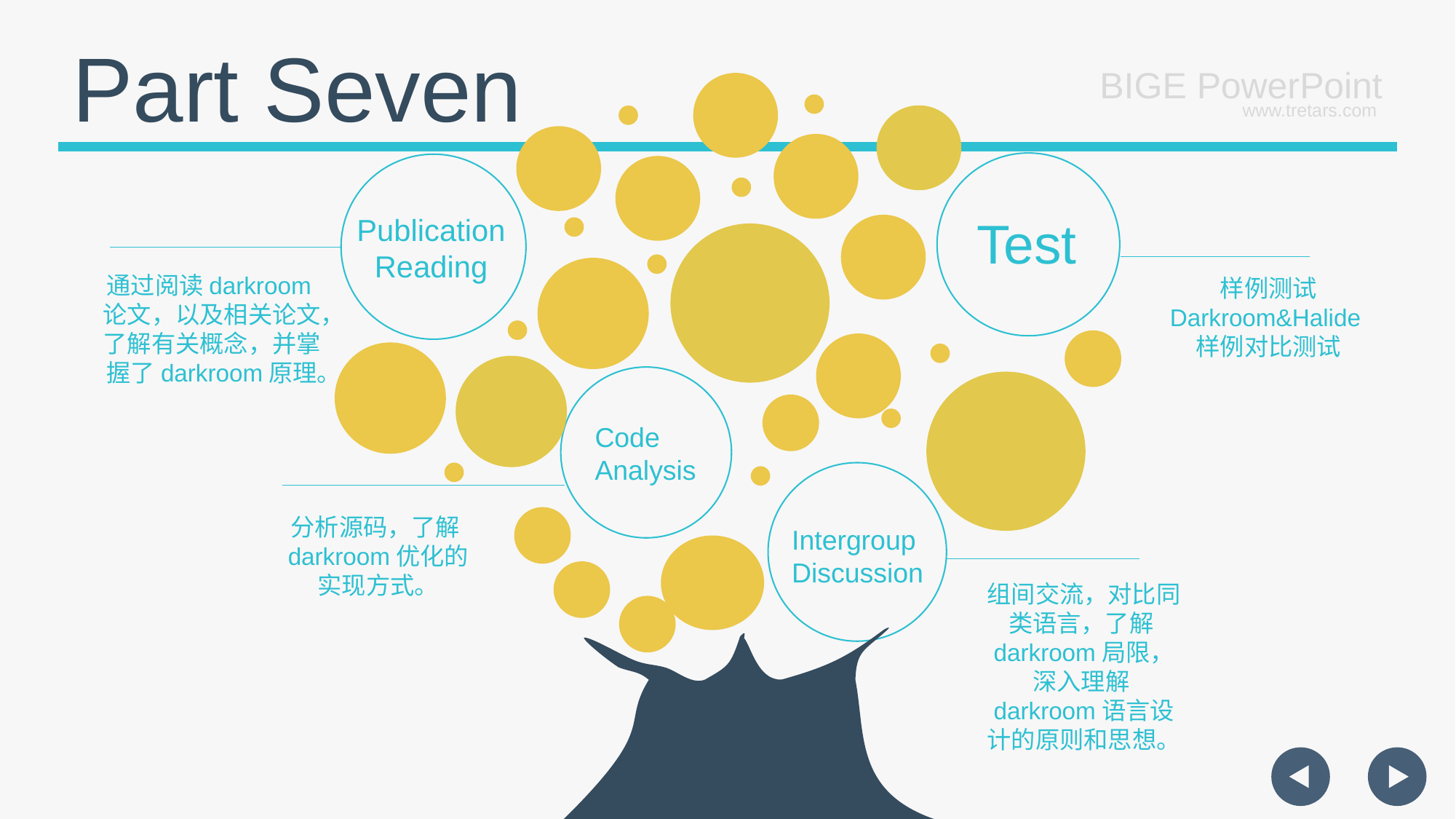

Part Seven
BIGE PowerPoint

www.tretars.com

Test
Publication
Reading

通过阅读darkroom论文，以及相关论文，了解有关概念，并掌握了darkroom原理。
样例测试
Darkroom&Halide样例对比测试

Code
Analysis

分析源码，了解darkroom优化的实现方式。

Intergroup
Discussion

组间交流，对比同类语言，了解darkroom局限，深入理解darkroom语言设计的原则和思想。